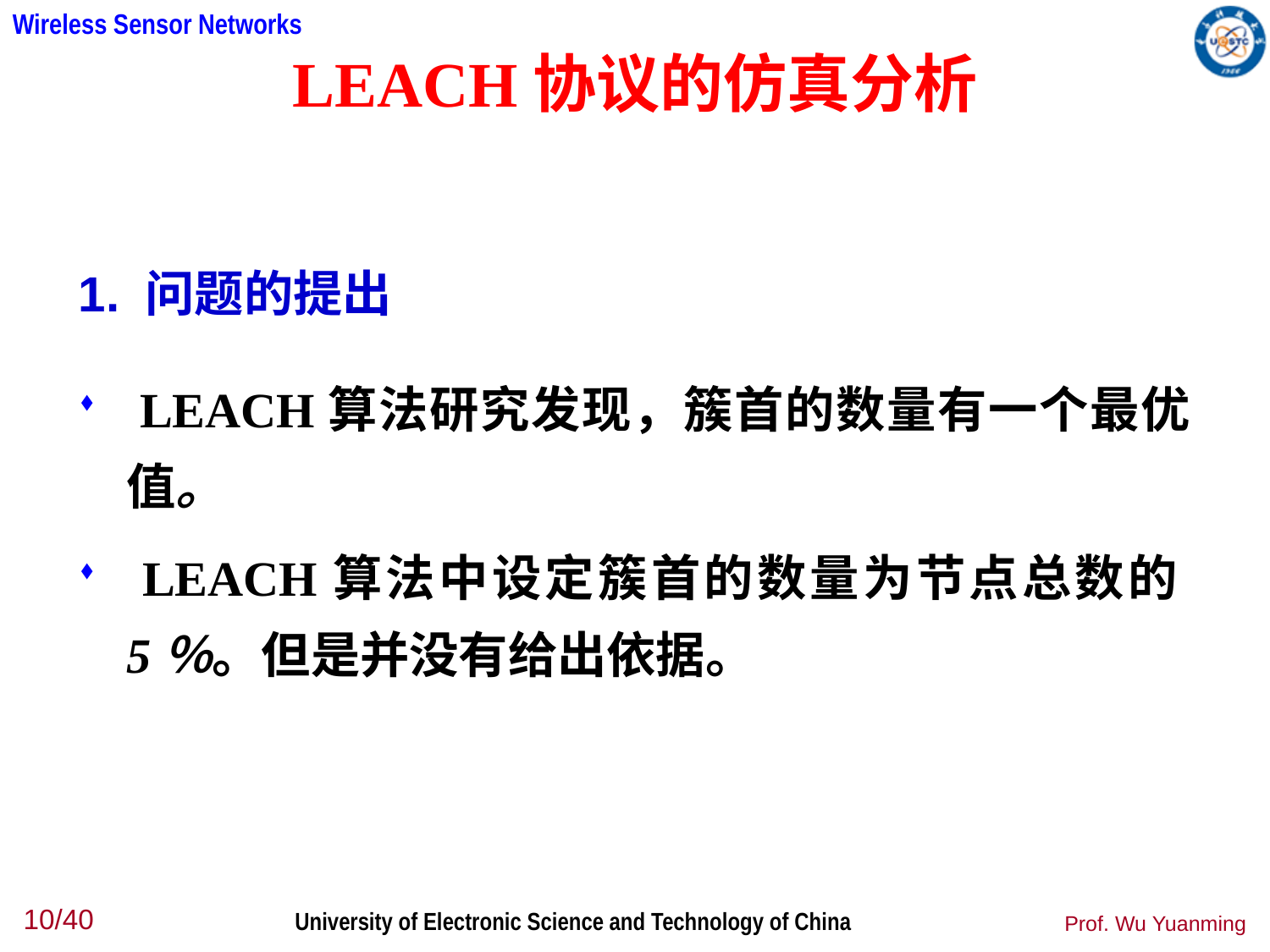

# LEACH协议的仿真分析
1. 问题的提出
 LEACH算法研究发现，簇首的数量有一个最优值。
 LEACH算法中设定簇首的数量为节点总数的5％。但是并没有给出依据。
10/40
Prof. Wu Yuanming